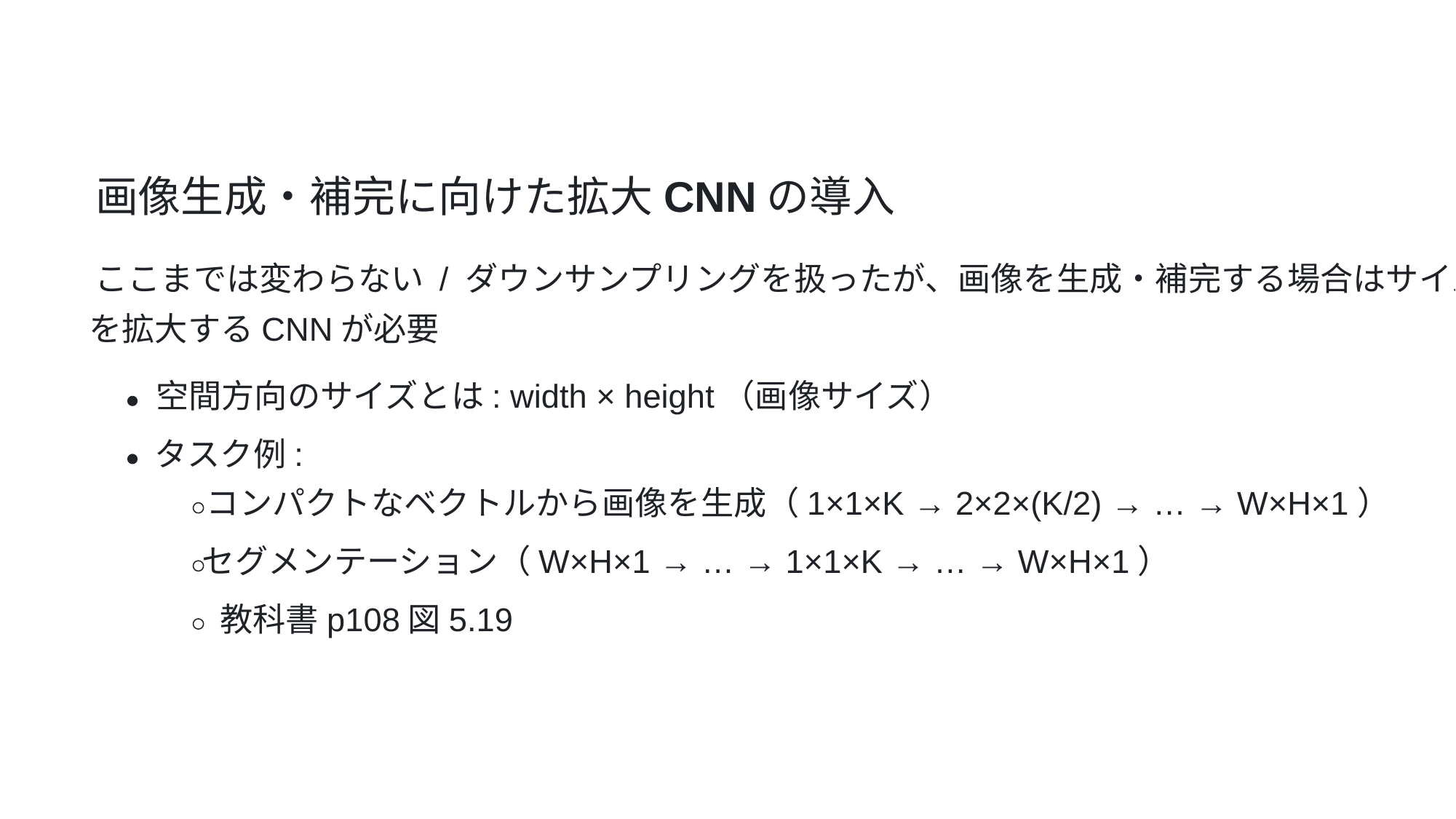

画像⽣成・補完に向けた拡⼤CNNの導⼊
ここまでは変わらない / ダウンサンプリングを扱ったが、画像を⽣成・補完する場合はサイズ
を拡⼤するCNNが必要
空間⽅向のサイズとは: width × height（画像サイズ）

タスク例:

コンパクトなベクトルから画像を⽣成（1×1×K → 2×2×(K/2) → … → W×H×1）

セグメンテーション（W×H×1 → … → 1×1×K → … → W×H×1）

教科書p108図5.19